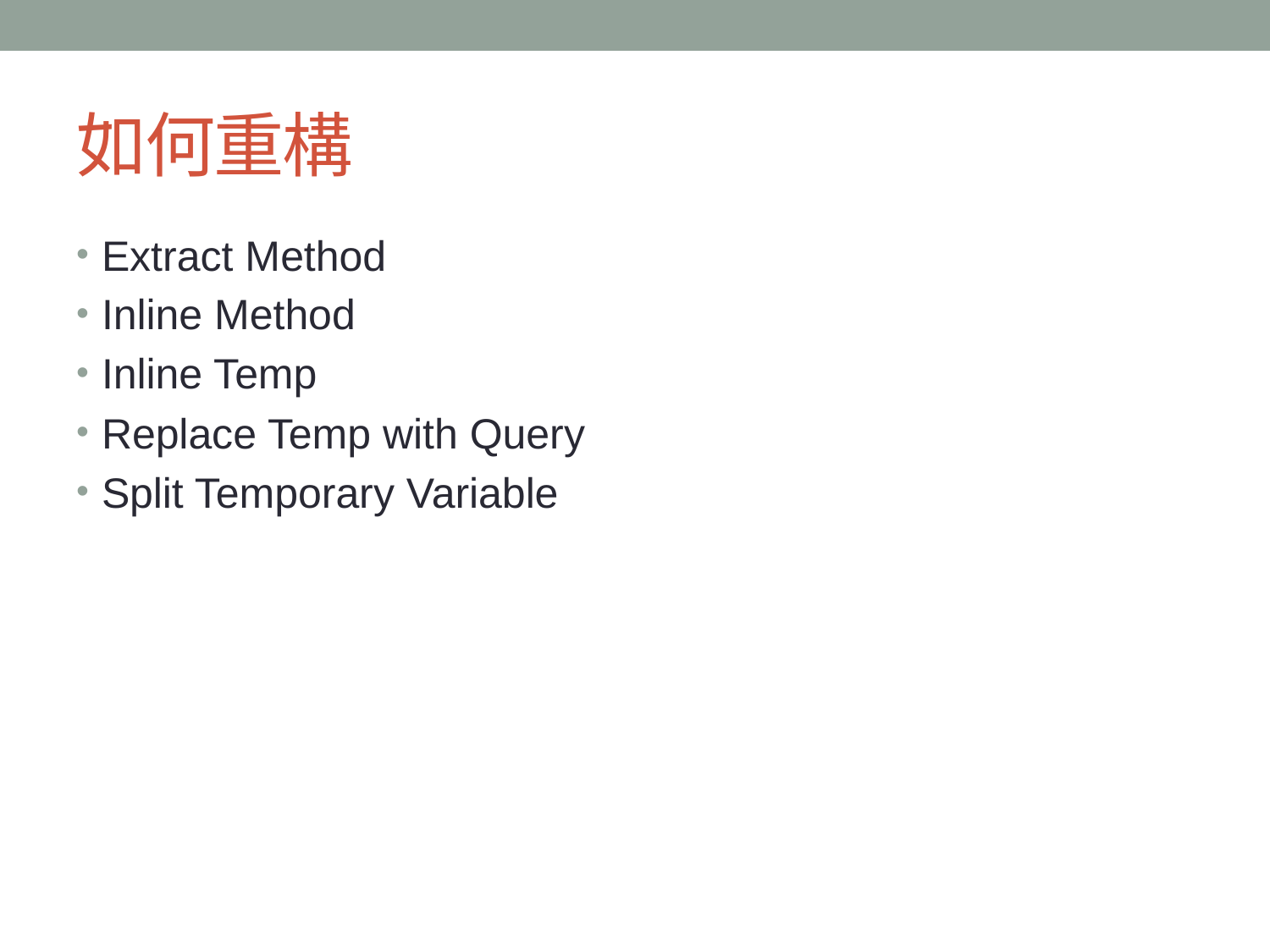

# 如何重構
Extract Method
Inline Method
Inline Temp
Replace Temp with Query
Split Temporary Variable